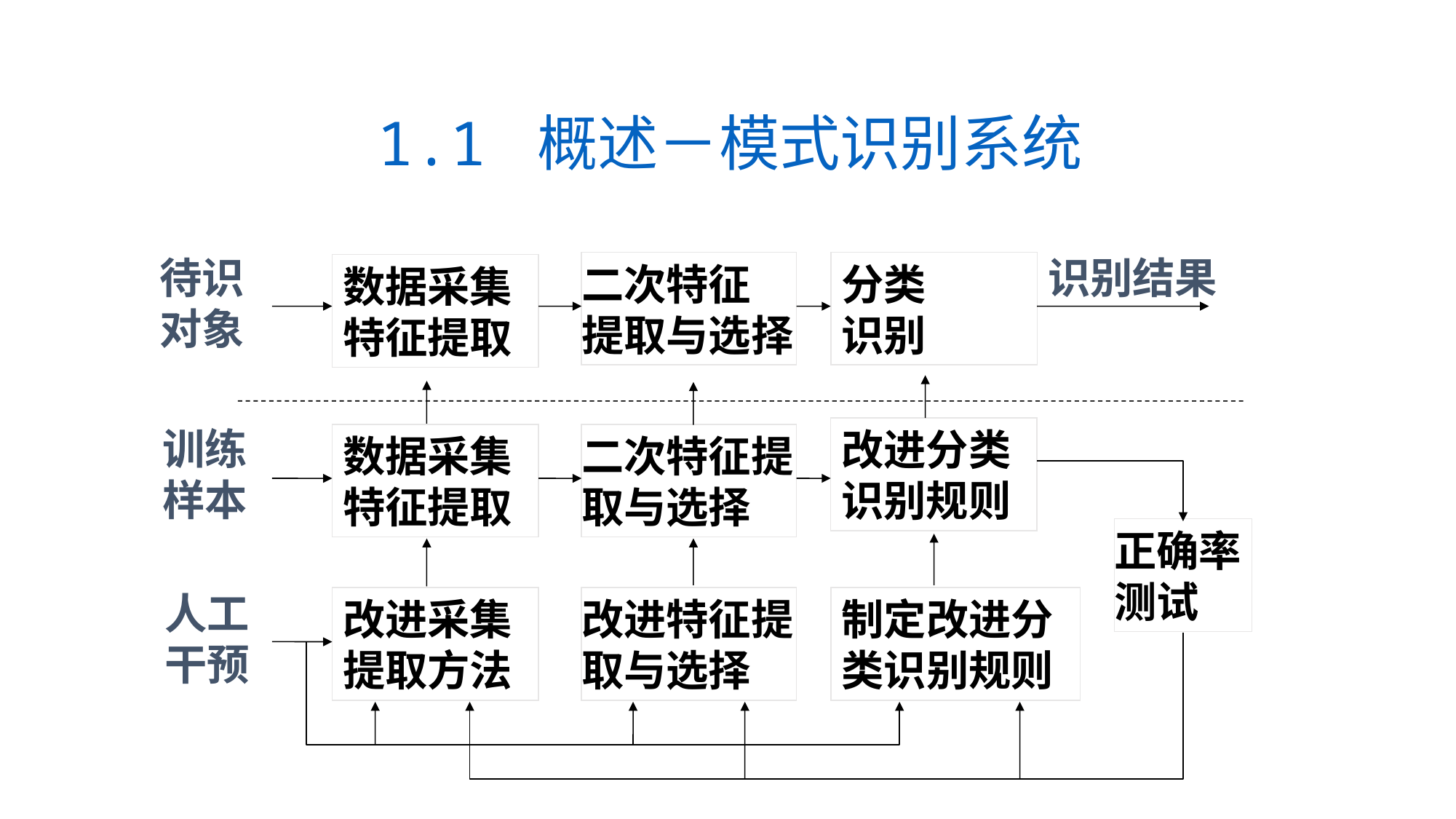

1.1 概述－模式识别系统
待识
对象
识别结果
二次特征
提取与选择
分类
识别
数据采集
特征提取

训练
样本
改进分类识别规则
数据采集
特征提取
二次特征提取与选择

正确率
测试

人工
干预
改进采集
提取方法
改进特征提取与选择
制定改进分类识别规则

11